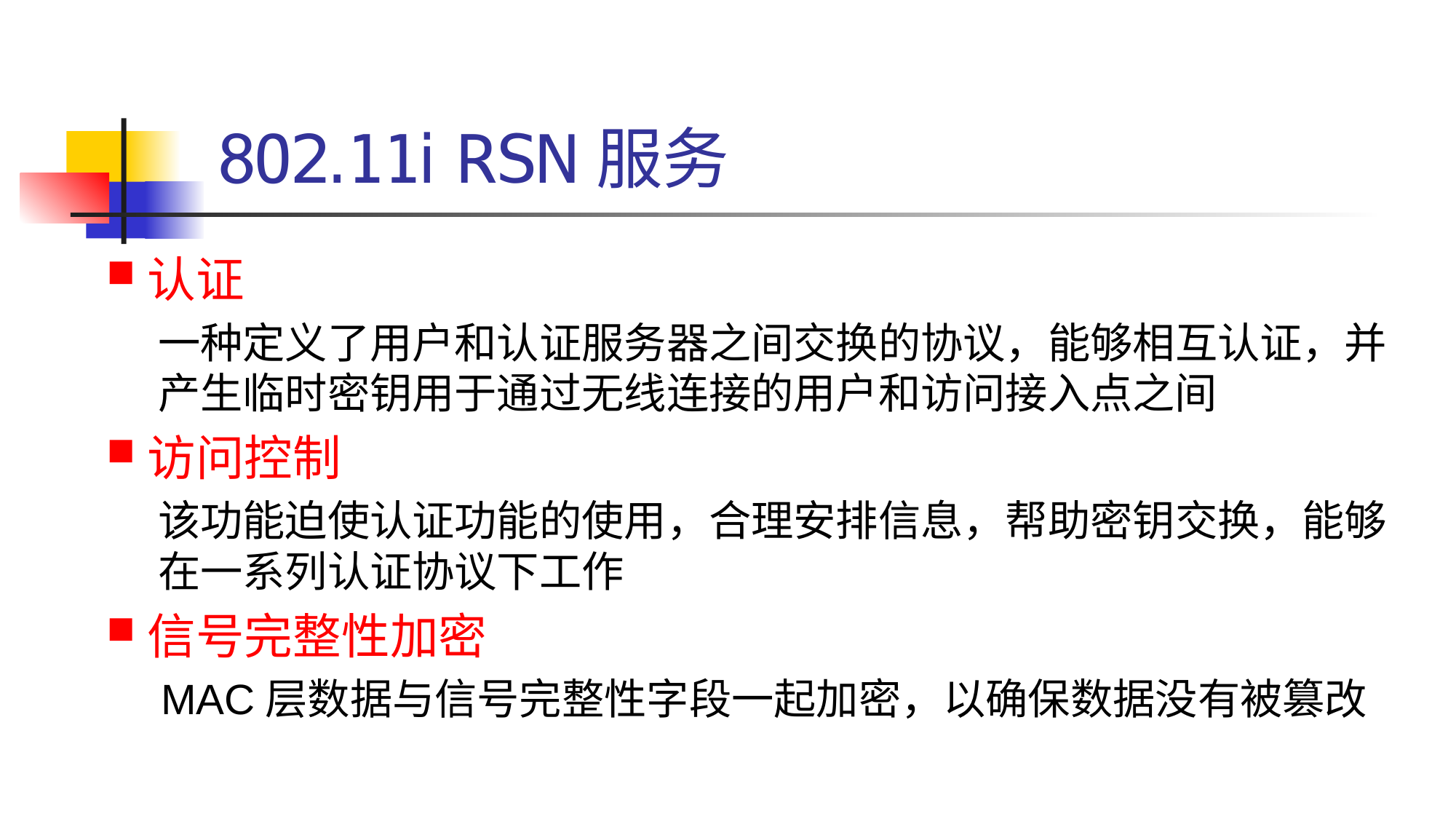

# 802.11i RSN服务
认证
一种定义了用户和认证服务器之间交换的协议，能够相互认证，并产生临时密钥用于通过无线连接的用户和访问接入点之间
访问控制
该功能迫使认证功能的使用，合理安排信息，帮助密钥交换，能够在一系列认证协议下工作
信号完整性加密
MAC层数据与信号完整性字段一起加密，以确保数据没有被篡改